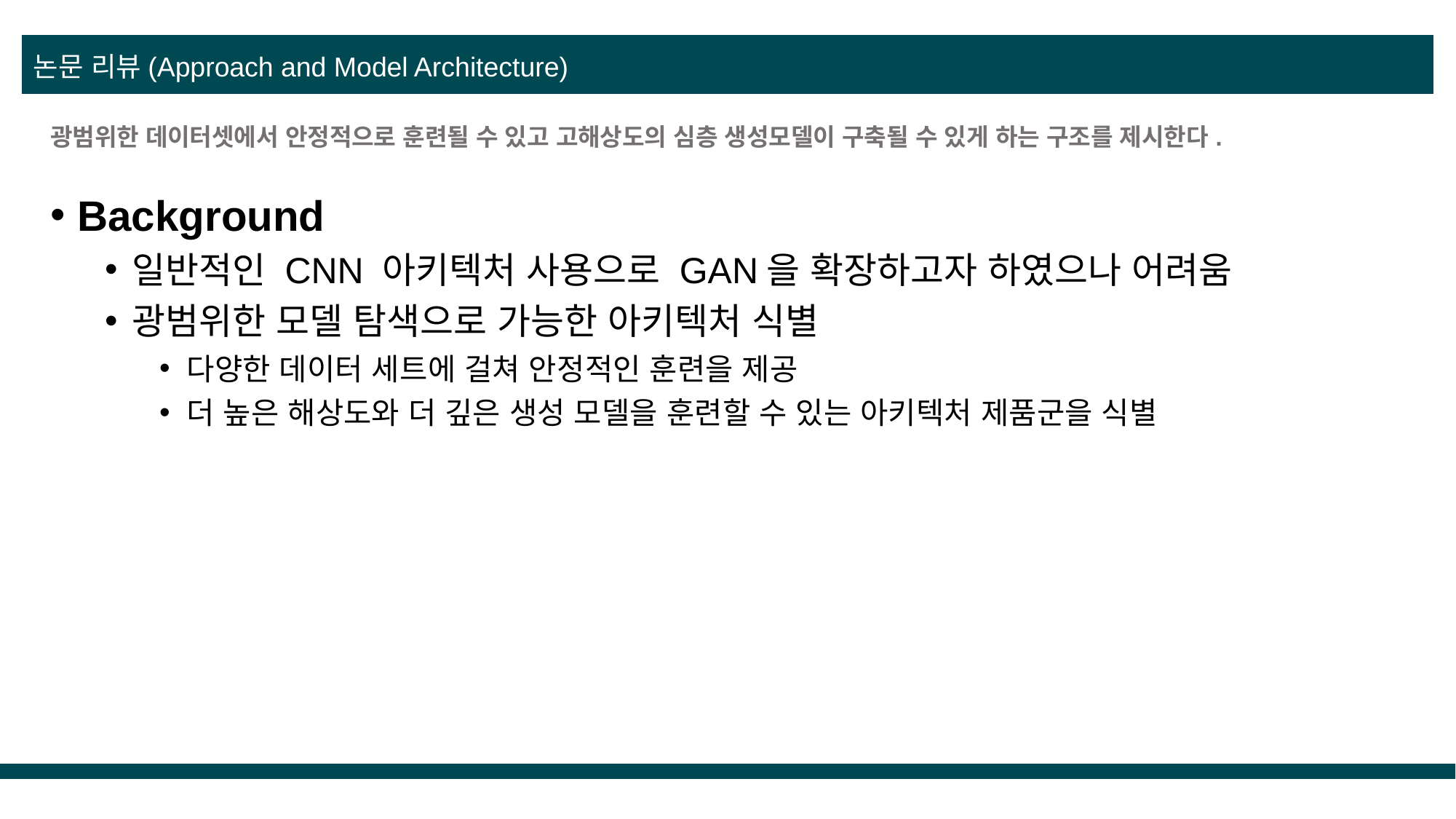

논문 리뷰(Approach and Model Architecture)
# 광범위한 데이터셋에서 안정적으로 훈련될 수 있고 고해상도의 심층 생성모델이 구축될 수 있게 하는 구조를 제시한다.
Background
일반적인 CNN 아키텍처 사용으로 GAN을 확장하고자 하였으나 어려움
광범위한 모델 탐색으로 가능한 아키텍처 식별
다양한 데이터 세트에 걸쳐 안정적인 훈련을 제공
더 높은 해상도와 더 깊은 생성 모델을 훈련할 수 있는 아키텍처 제품군을 식별